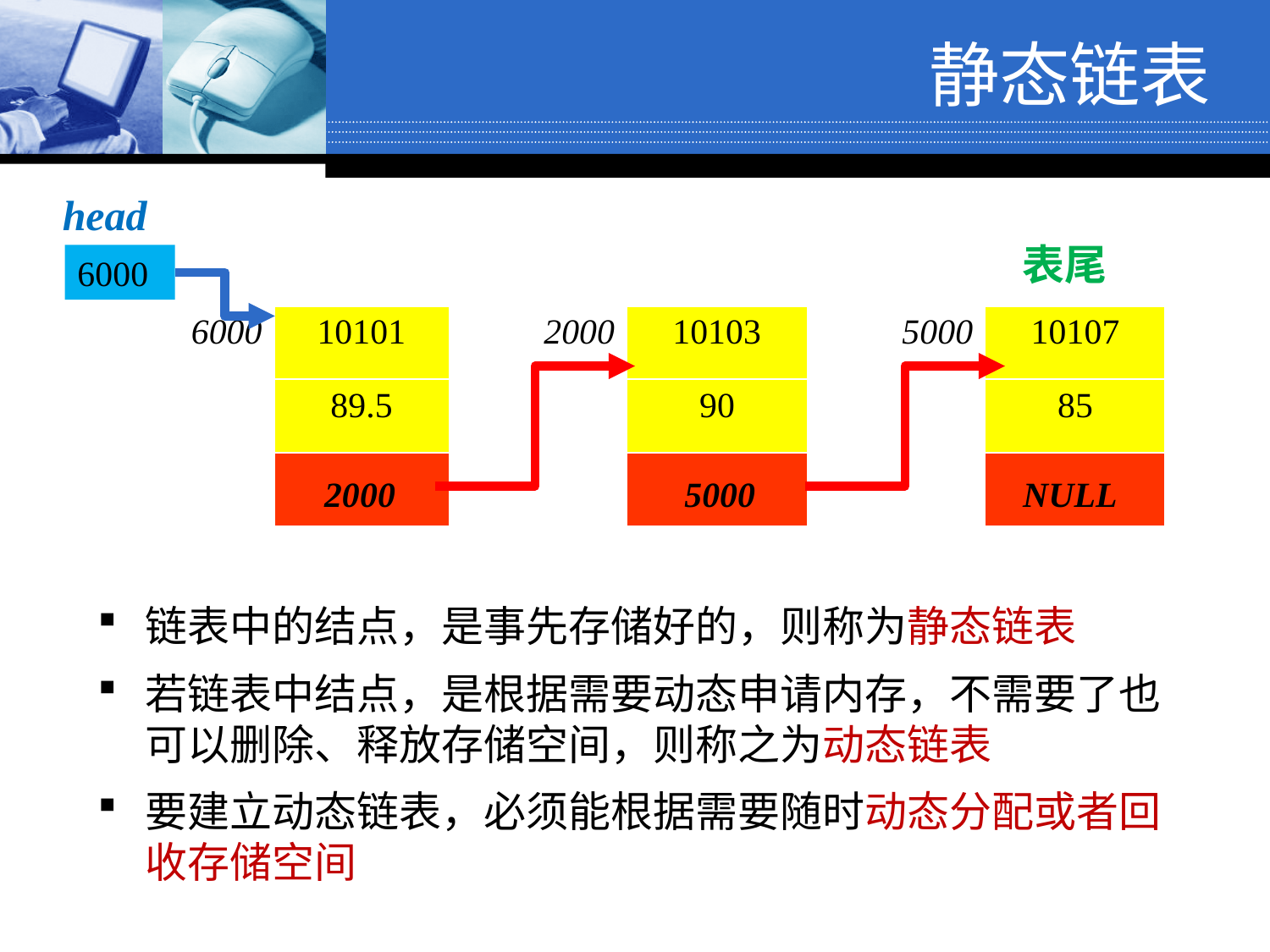

# 静态链表
head
表尾
6000
| 6000 | 10101 | 2000 | 10103 | 5000 | 10107 |
| --- | --- | --- | --- | --- | --- |
|  | 89.5 |  | 90 |  | 85 |
|  |  |  |  |  |  |
2000
5000
NULL

链表中的结点，是事先存储好的，则称为静态链表

若链表中结点，是根据需要动态申请内存，不需要了也可以删除、释放存储空间，则称之为动态链表

要建立动态链表，必须能根据需要随时动态分配或者回收存储空间